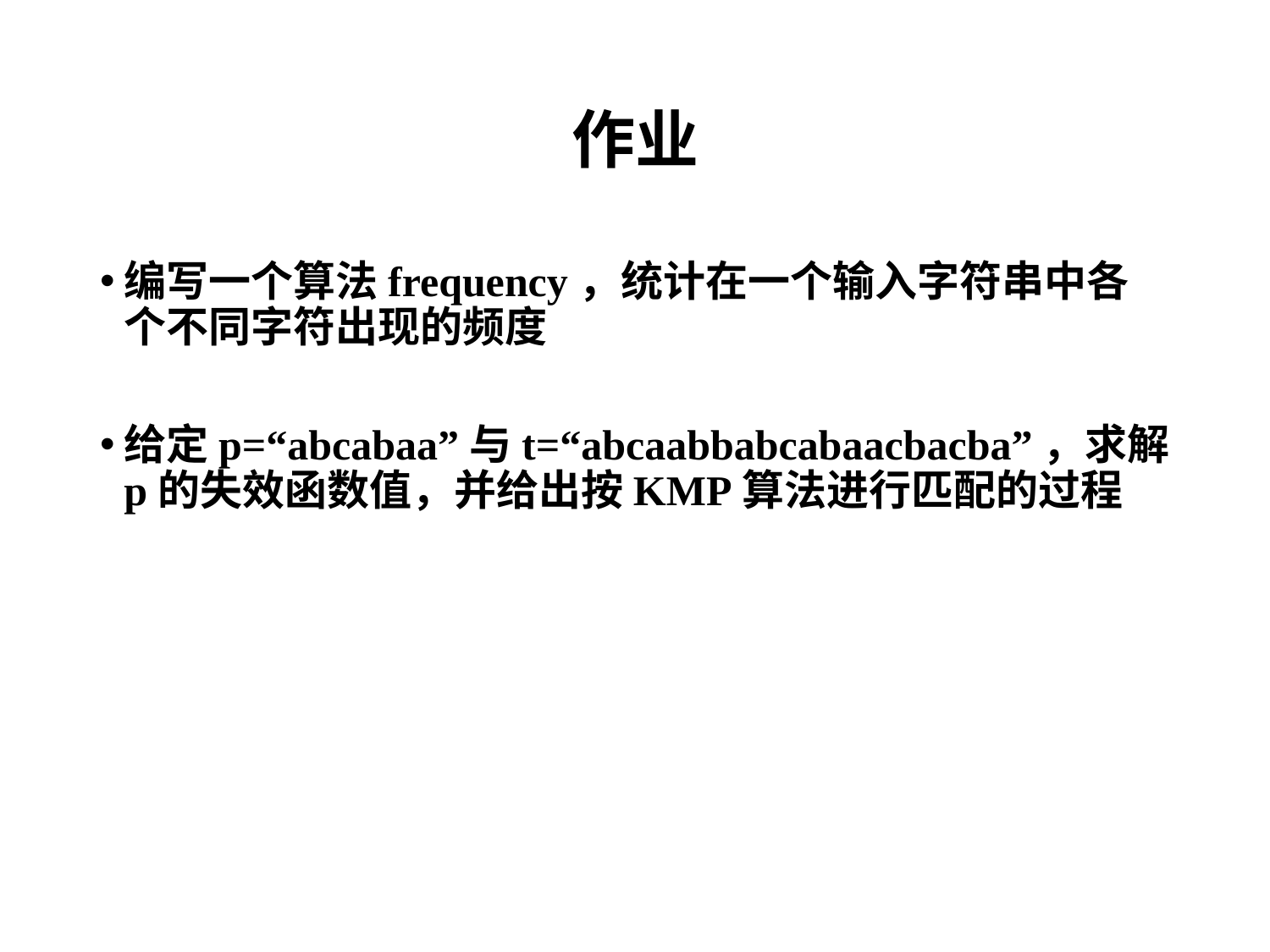

# 作业
编写一个算法frequency，统计在一个输入字符串中各个不同字符出现的频度

给定p=“abcabaa”与t=“abcaabbabcabaacbacba”，求解p的失效函数值，并给出按KMP算法进行匹配的过程